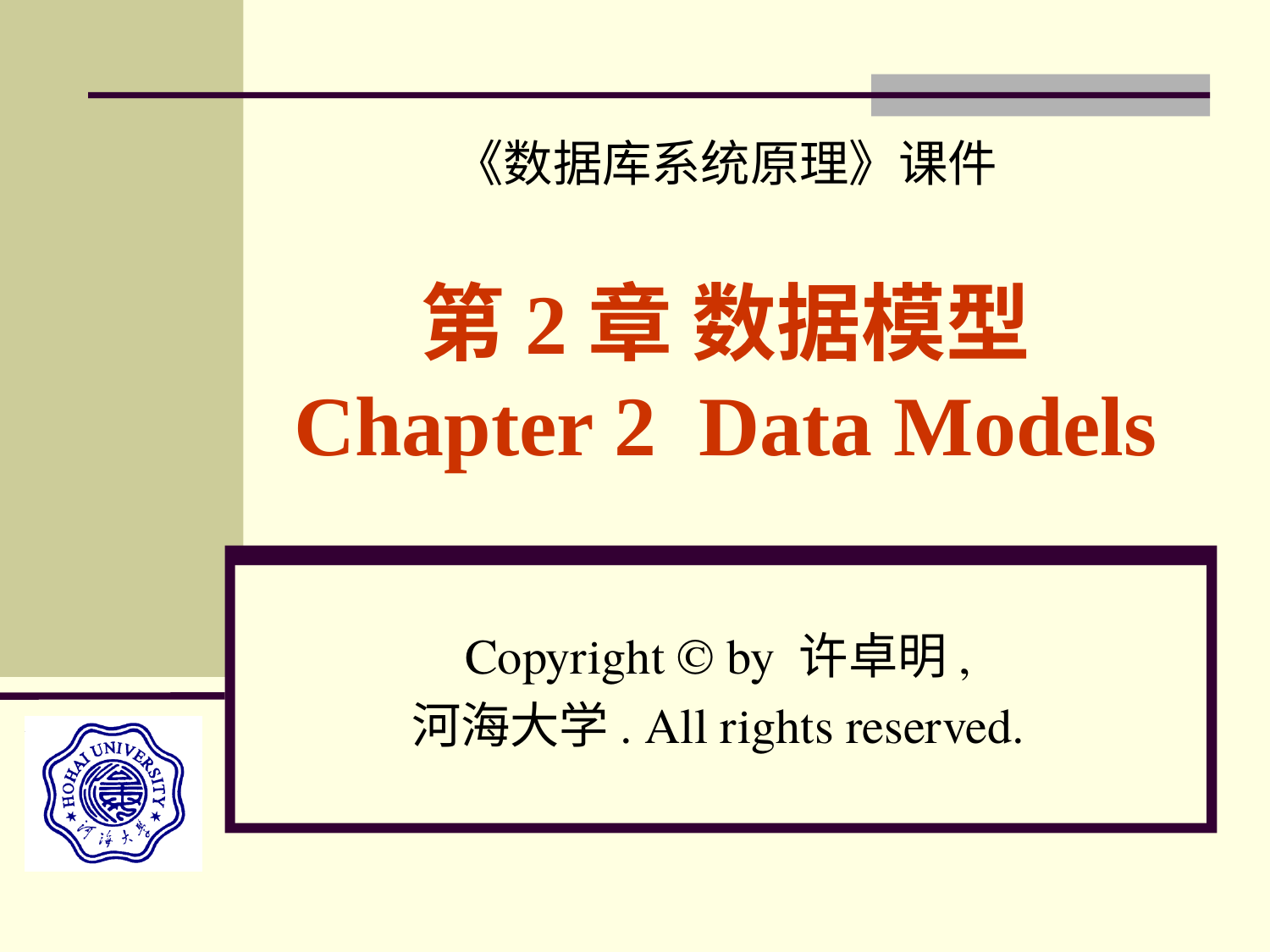

# 第2章 数据模型 Chapter 2  Data Models
Copyright © by 许卓明,
河海大学. All rights reserved.